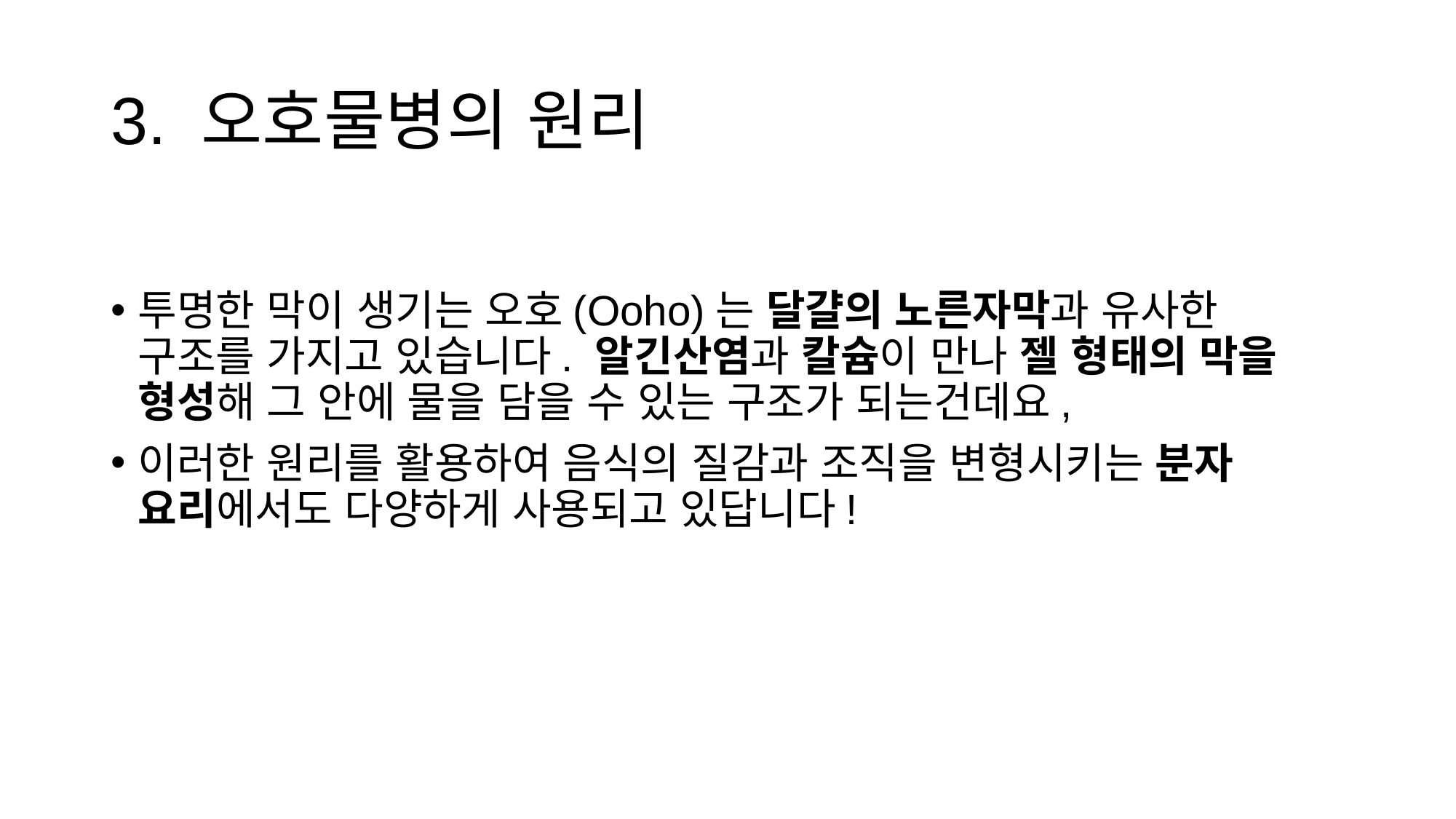

# 3. 오호물병의 원리

투명한 막이 생기는 오호(Ooho)는 달걀의 노른자막과 유사한 구조를 가지고 있습니다. 알긴산염과 칼슘이 만나 젤 형태의 막을 형성해 그 안에 물을 담을 수 있는 구조가 되는건데요,
이러한 원리를 활용하여 음식의 질감과 조직을 변형시키는 분자 요리에서도 다양하게 사용되고 있답니다!